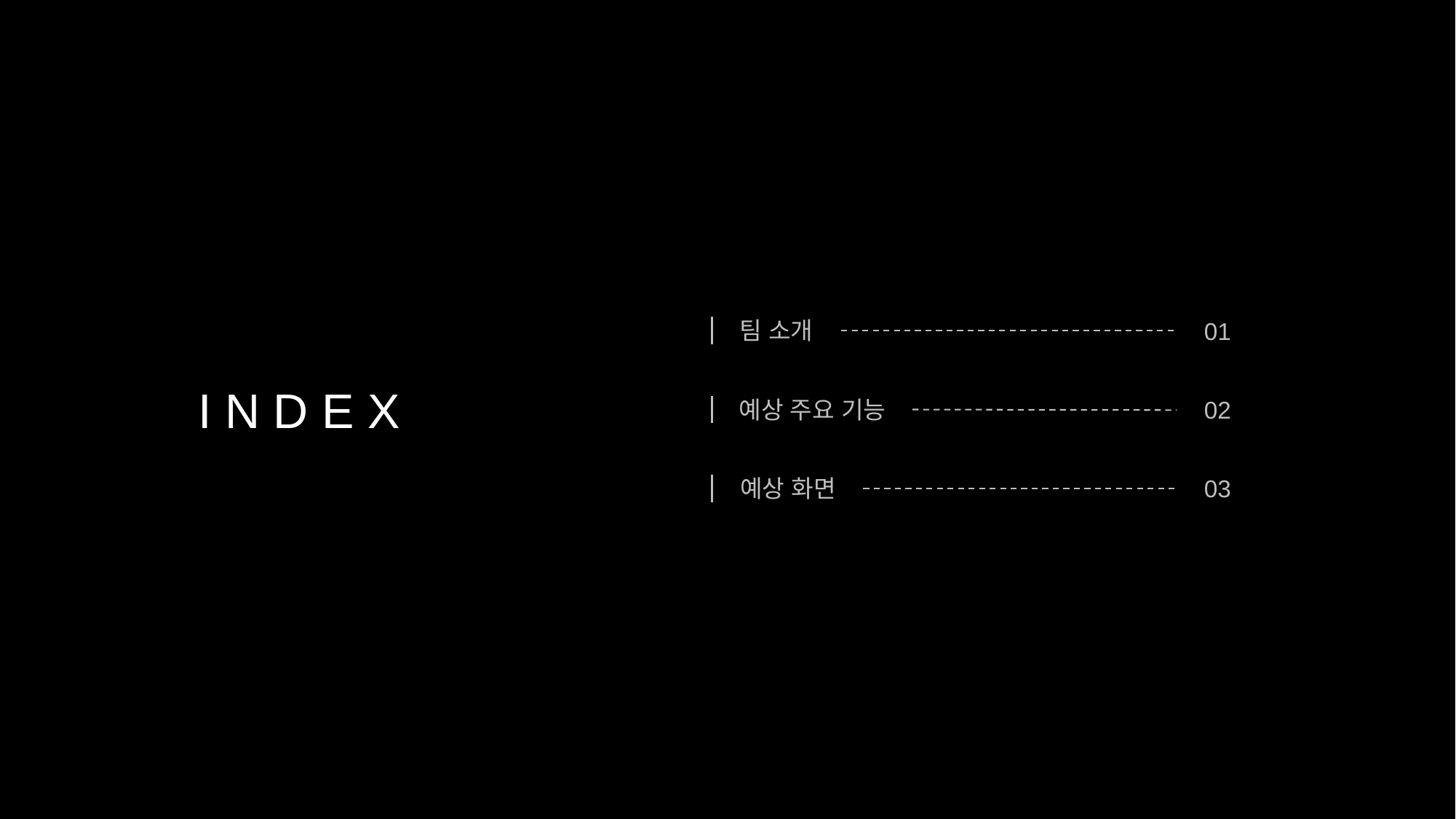

팀 소개
01
I N D E X
02
예상 주요 기능
03
예상 화면